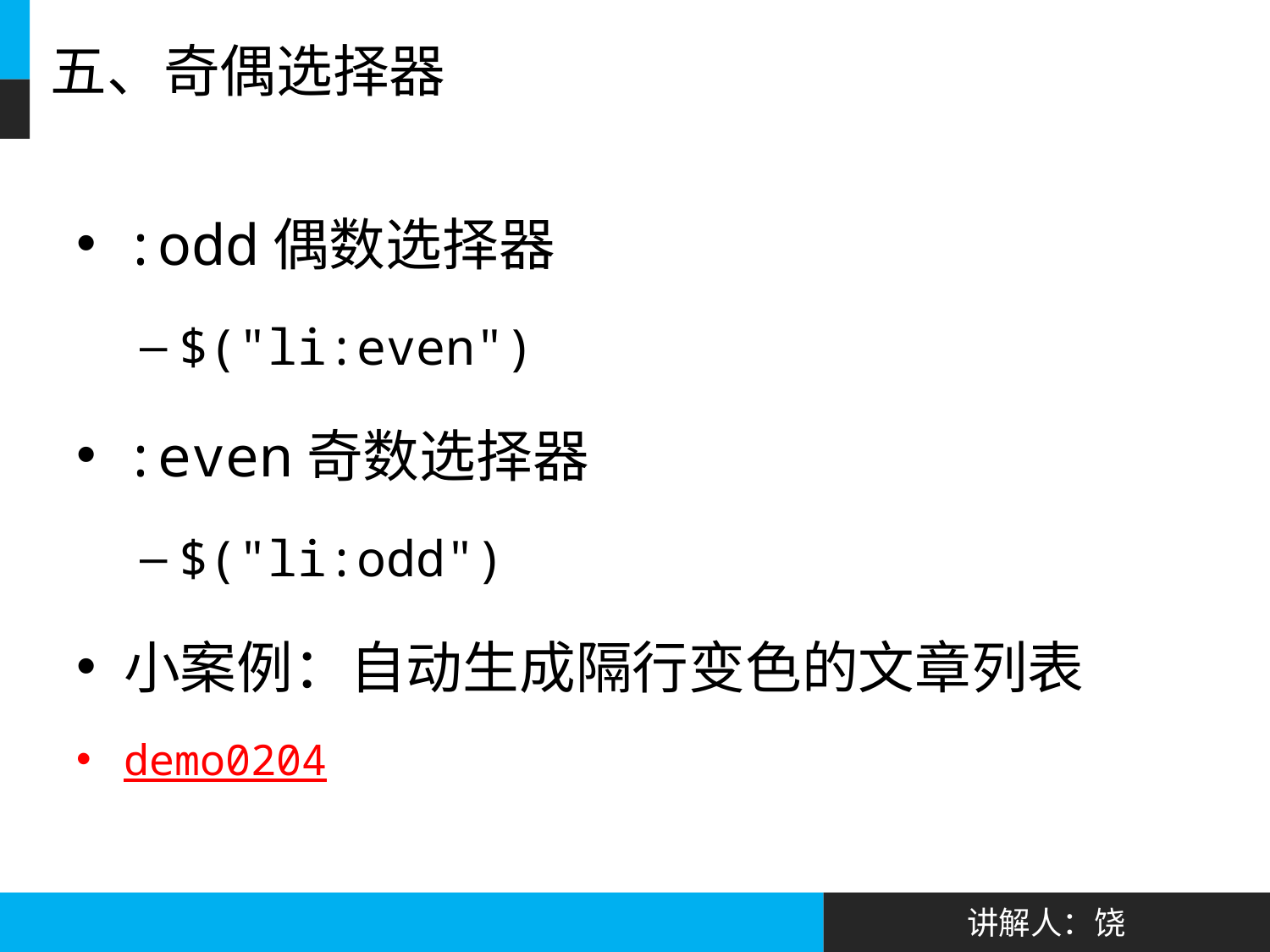

# 五、奇偶选择器
:odd偶数选择器
$("li:even")
:even奇数选择器
$("li:odd")
小案例：自动生成隔行变色的文章列表
demo0204